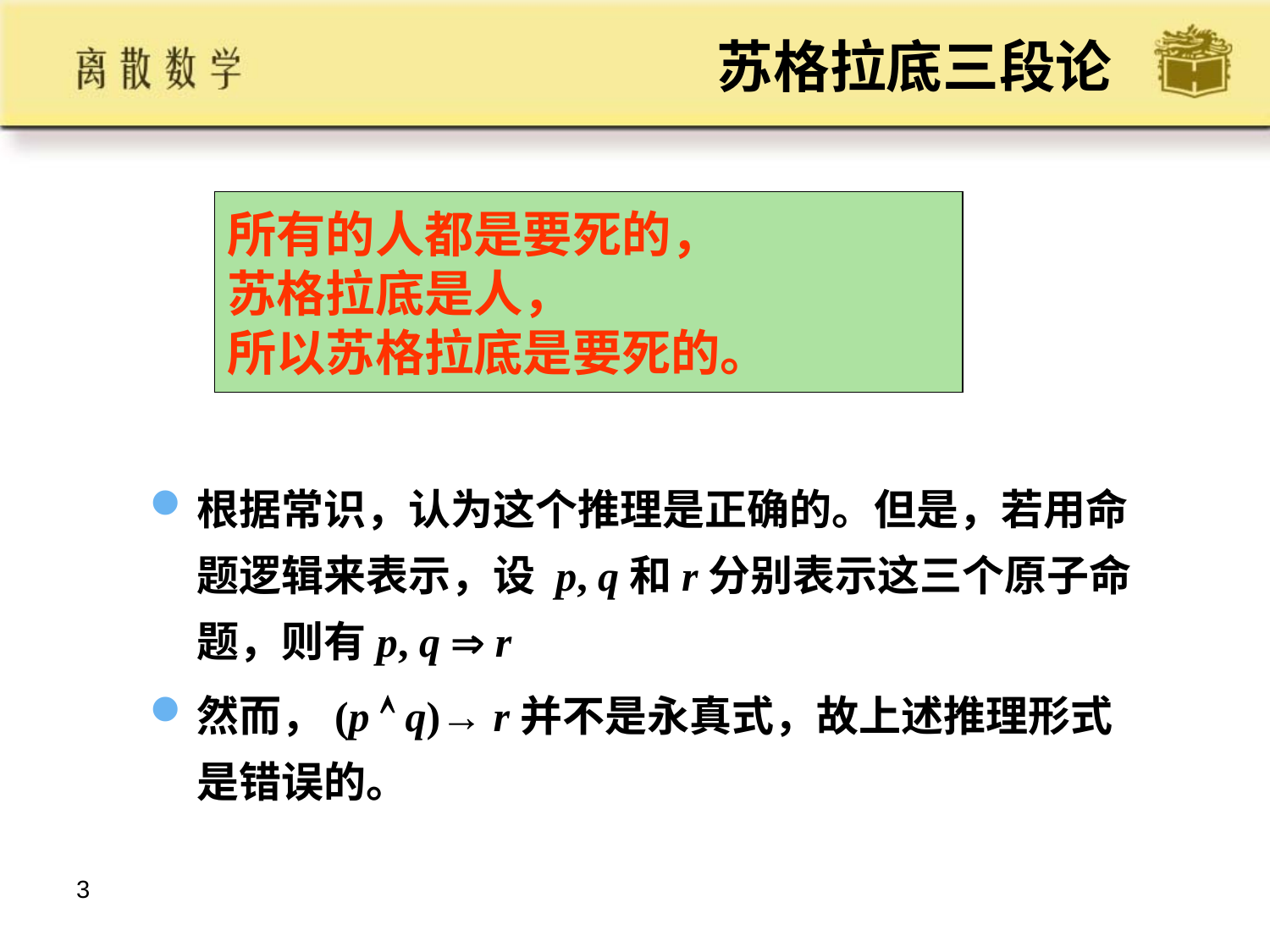

# 苏格拉底三段论
所有的人都是要死的，
苏格拉底是人，
所以苏格拉底是要死的。
根据常识，认为这个推理是正确的。但是，若用命题逻辑来表示，设 p, q和r分别表示这三个原子命题，则有p, q ⇒ r
然而，(p ∧ q)→ r并不是永真式，故上述推理形式是错误的。
3